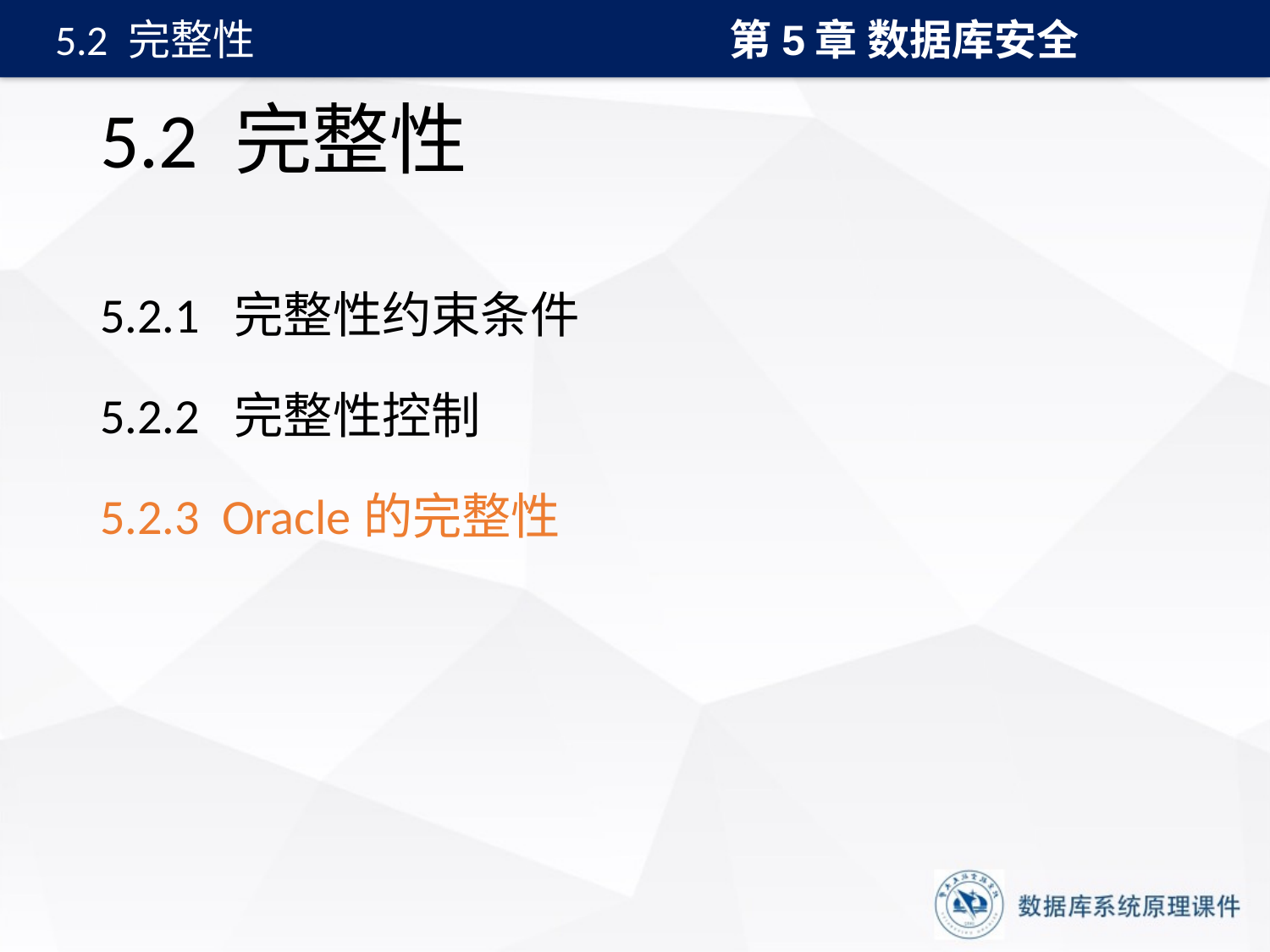

第5章 数据库安全
5.2 完整性
# 5.2 完整性
5.2.1  完整性约束条件
5.2.2  完整性控制
5.2.3  Oracle的完整性